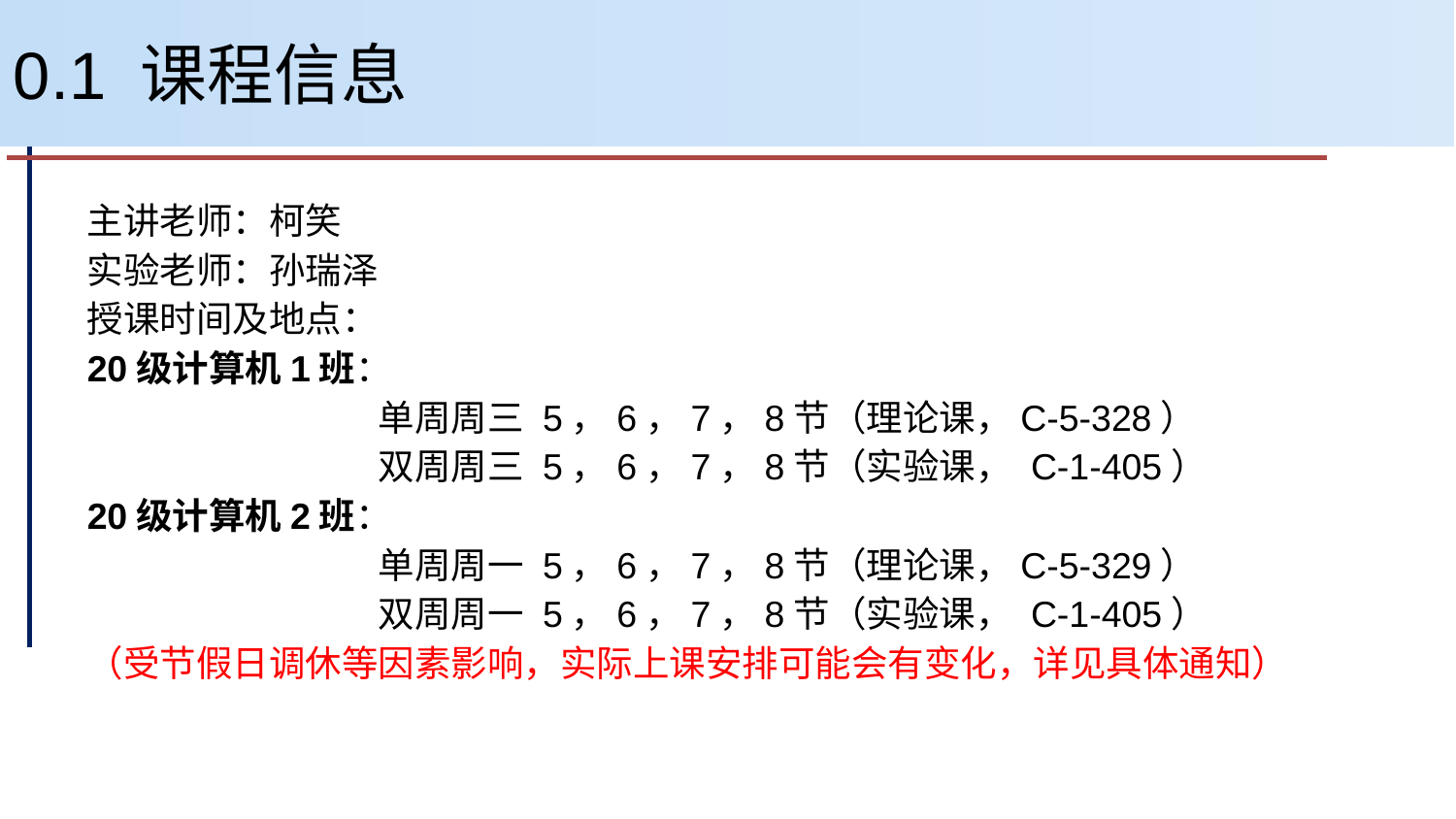

# 0.1 课程信息
主讲老师：柯笑
实验老师：孙瑞泽
授课时间及地点：
20级计算机1班：
		单周周三 5，6，7，8节（理论课，C-5-328）
		双周周三 5，6，7，8节（实验课， C-1-405）
20级计算机2班：
		单周周一 5，6，7，8节（理论课，C-5-329）
		双周周一 5，6，7，8节（实验课， C-1-405）
（受节假日调休等因素影响，实际上课安排可能会有变化，详见具体通知）